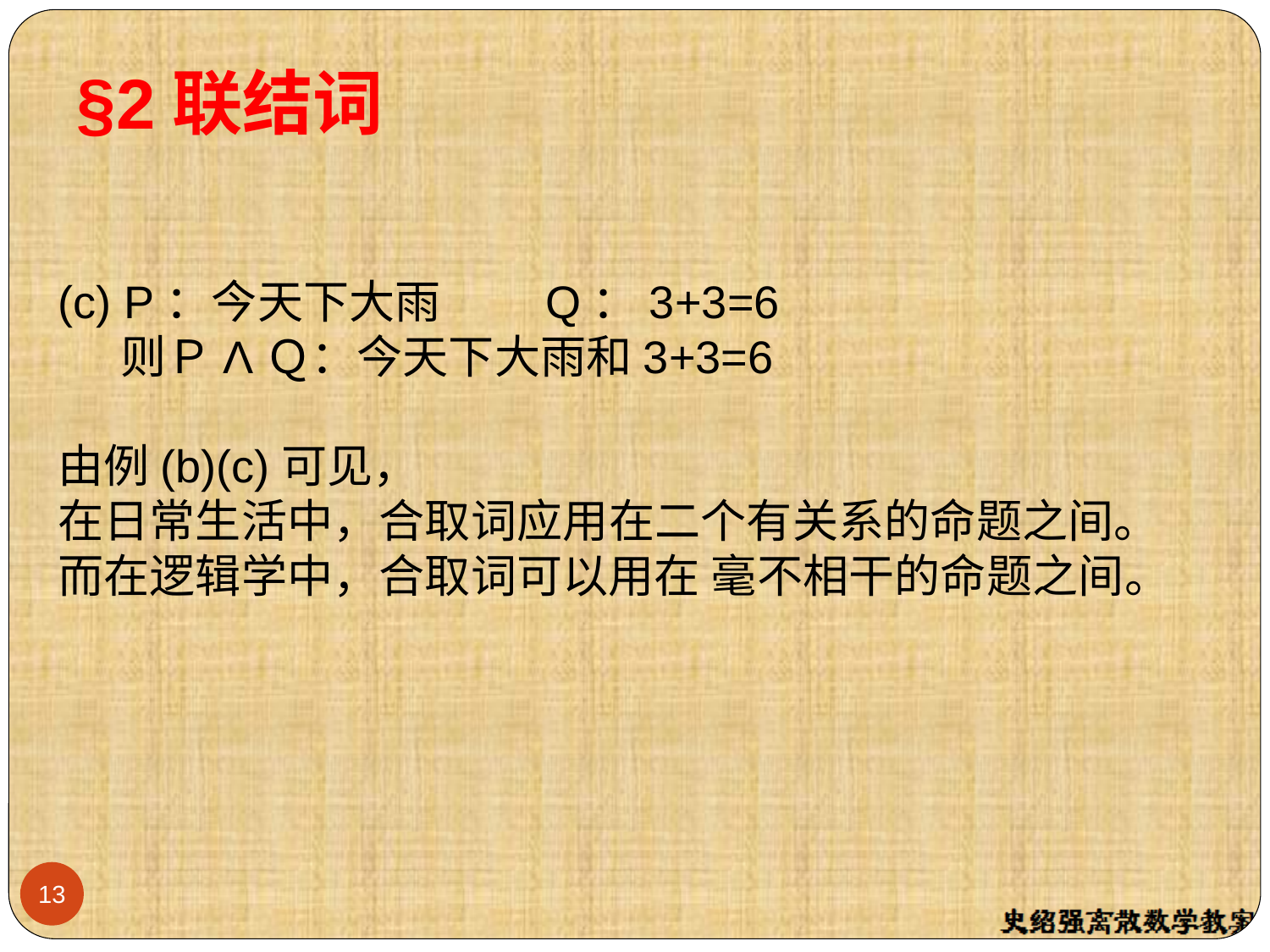

§2联结词
(c) P：今天下大雨         Q：3+3=6
     则ＰΛＱ：今天下大雨和3+3=6

由例(b)(c)可见，
在日常生活中，合取词应用在二个有关系的命题之间。
而在逻辑学中，合取词可以用在 毫不相干的命题之间。

13